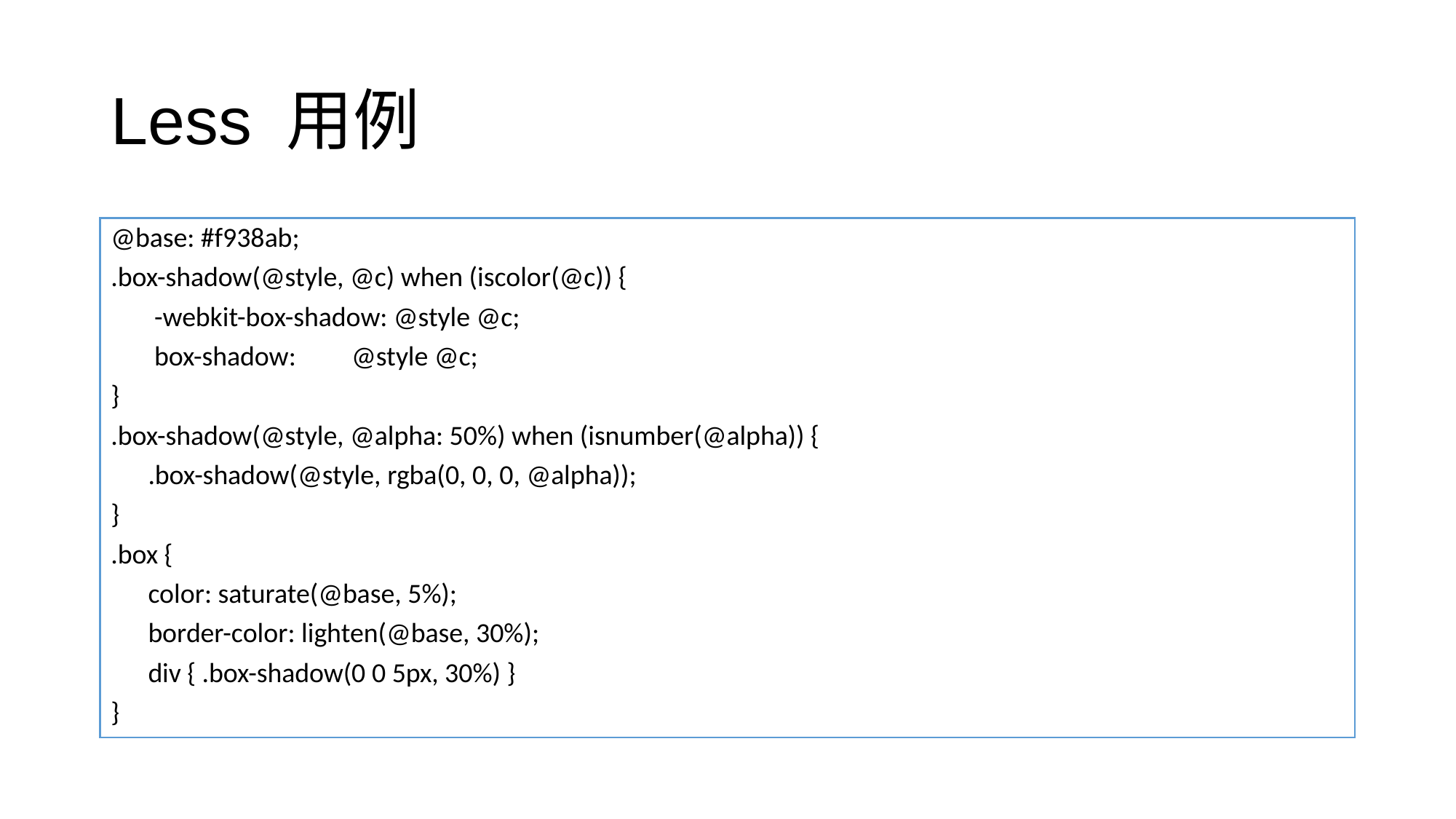

# Less 用例
@base: #f938ab;
.box-shadow(@style, @c) when (iscolor(@c)) {
       -webkit-box-shadow: @style @c;
       box-shadow:         @style @c;
}
.box-shadow(@style, @alpha: 50%) when (isnumber(@alpha)) {
      .box-shadow(@style, rgba(0, 0, 0, @alpha));
}
.box {
      color: saturate(@base, 5%);
      border-color: lighten(@base, 30%);
      div { .box-shadow(0 0 5px, 30%) }
}